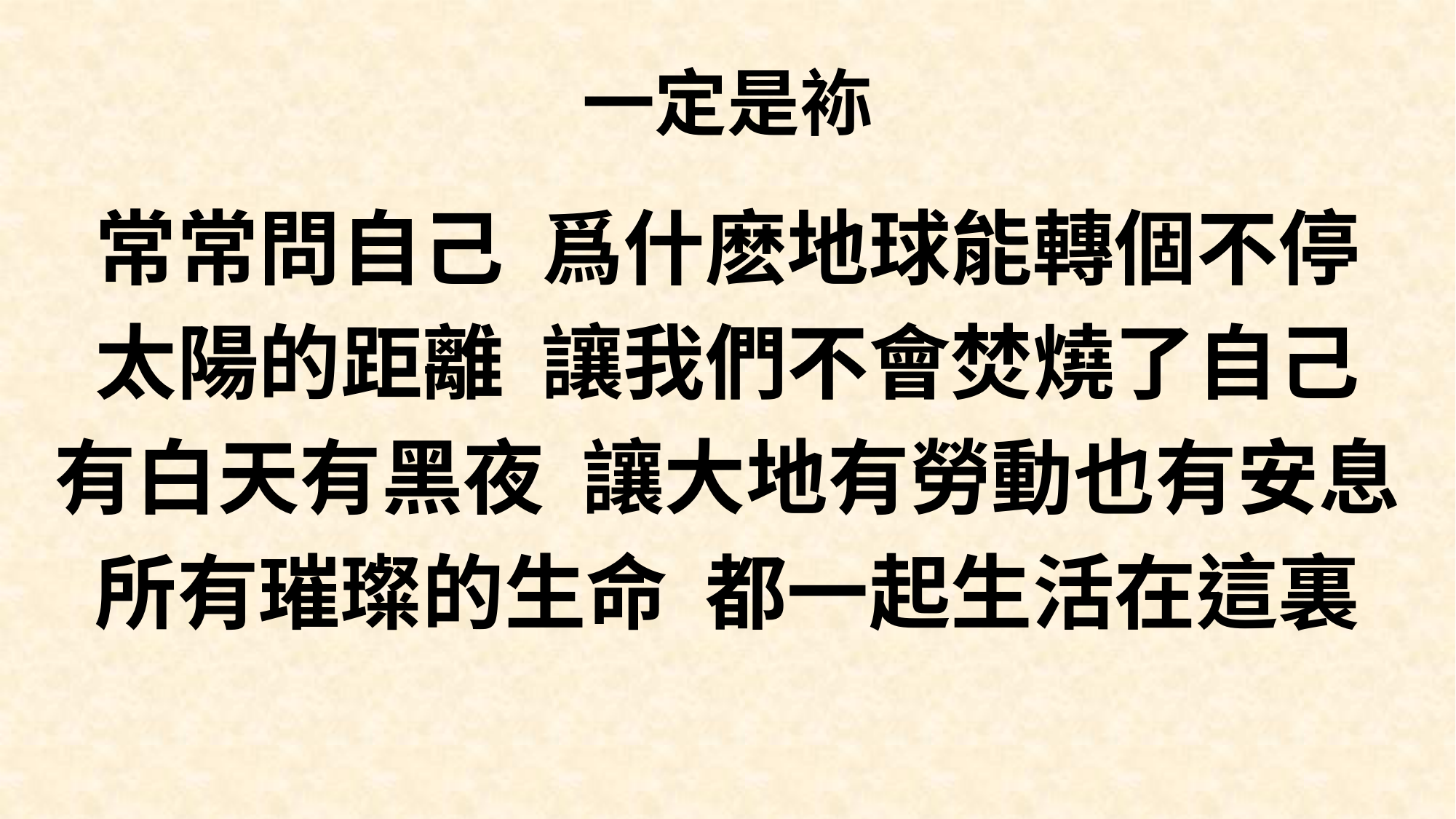

# 一定是袮
常常問自己  爲什麽地球能轉個不停
太陽的距離  讓我們不會焚燒了自己
有白天有黑夜  讓大地有勞動也有安息
所有璀璨的生命  都一起生活在這裏